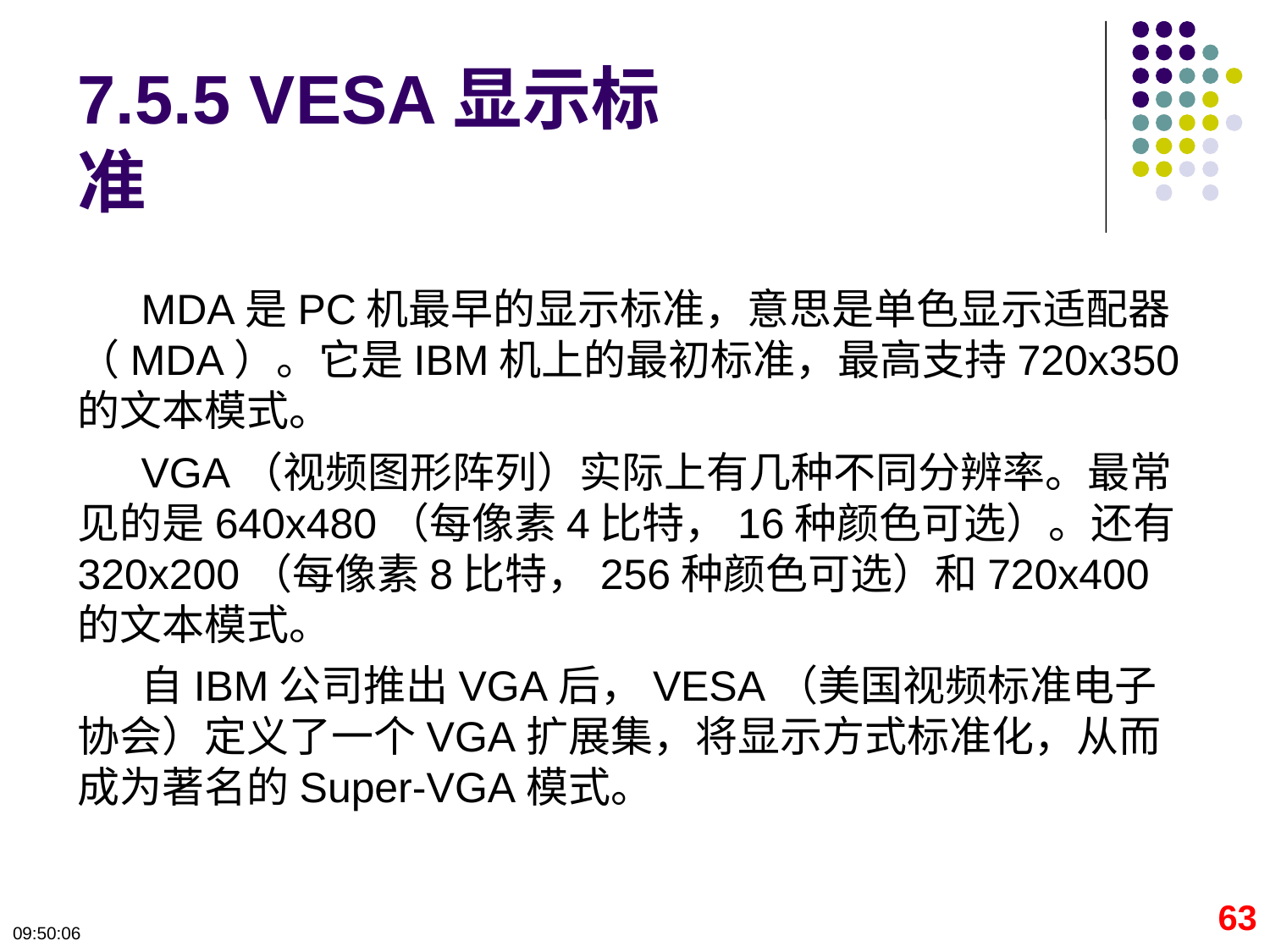

# 7.5.5 VESA显示标准
MDA是PC机最早的显示标准，意思是单色显示适配器（MDA）。它是IBM机上的最初标准，最高支持720x350的文本模式。
VGA（视频图形阵列）实际上有几种不同分辨率。最常见的是640x480（每像素4比特，16种颜色可选）。还有320x200（每像素8比特，256种颜色可选）和720x400的文本模式。
自IBM公司推出VGA后，VESA（美国视频标准电子协会）定义了一个VGA扩展集，将显示方式标准化，从而成为著名的Super-VGA模式。
63
09:50:06